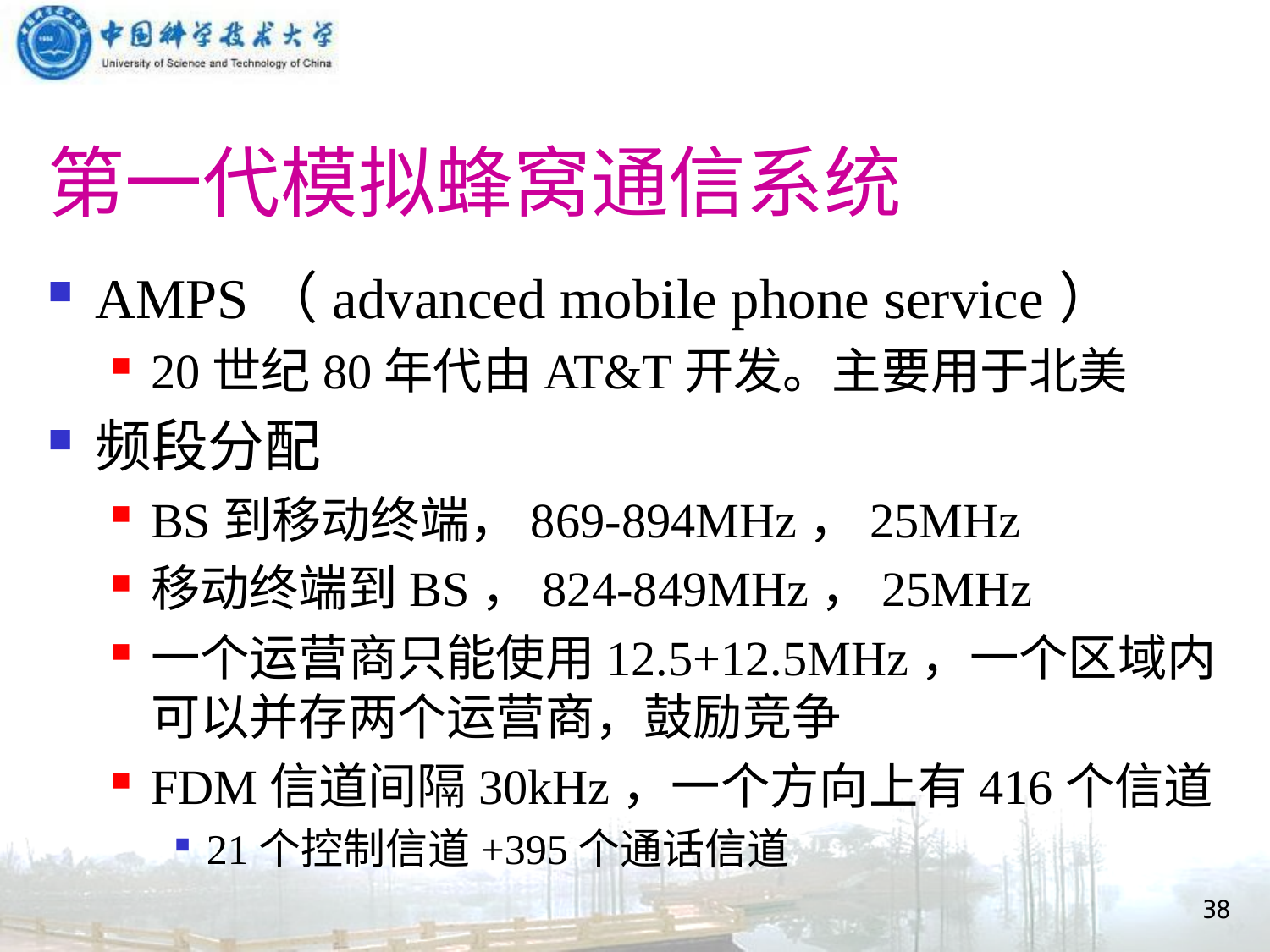

# 第一代模拟蜂窝通信系统
AMPS（advanced mobile phone service）
20世纪80年代由AT&T开发。主要用于北美
频段分配
BS到移动终端，869-894MHz，25MHz
移动终端到BS，824-849MHz，25MHz
一个运营商只能使用12.5+12.5MHz，一个区域内可以并存两个运营商，鼓励竞争
FDM信道间隔30kHz，一个方向上有416个信道
21个控制信道+395个通话信道

38